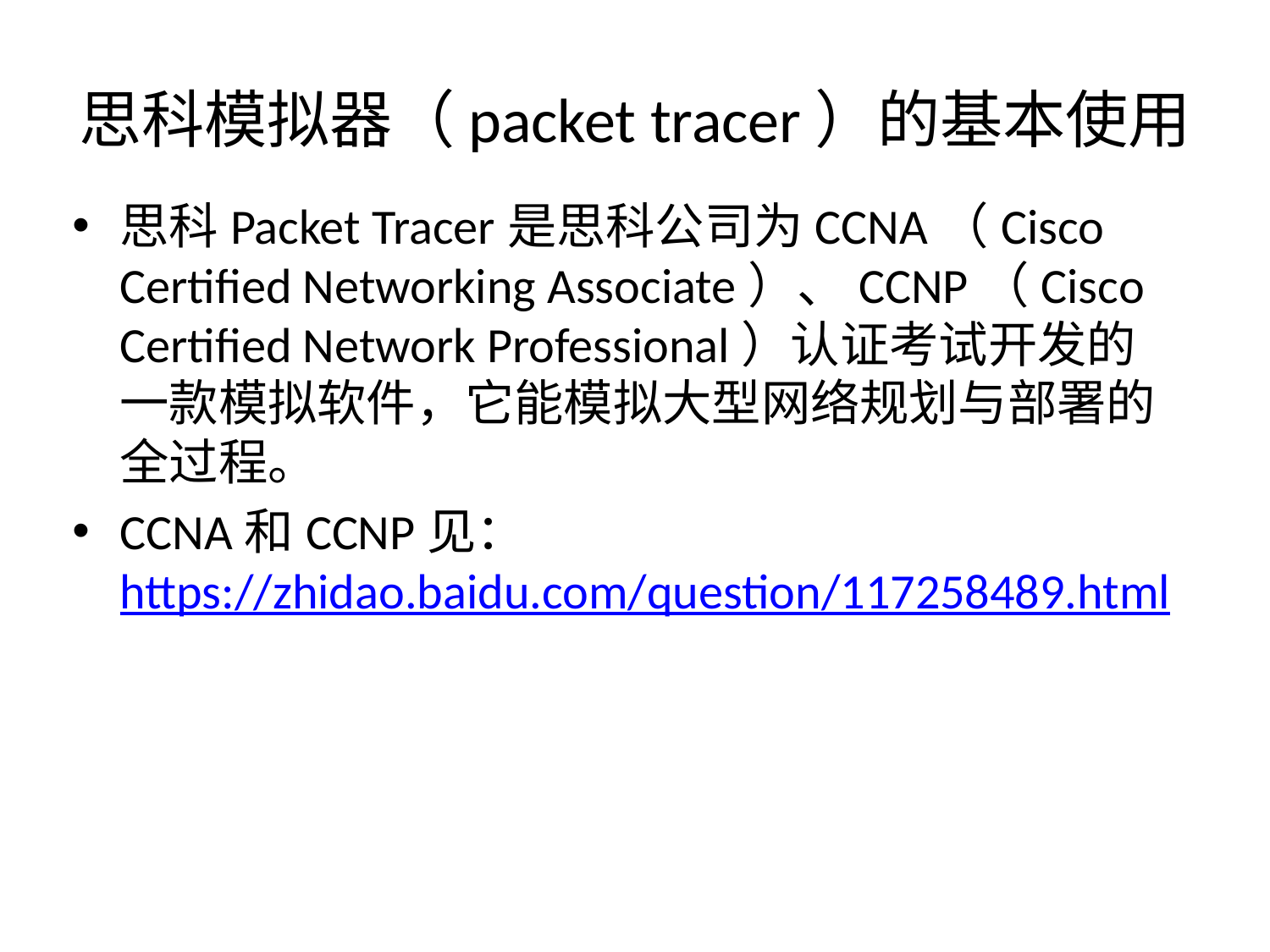

# 思科模拟器（packet tracer）的基本使用
思科Packet Tracer是思科公司为CCNA（Cisco Certified Networking Associate）、CCNP（Cisco Certified Network Professional）认证考试开发的一款模拟软件，它能模拟大型网络规划与部署的全过程。
CCNA和CCNP见：https://zhidao.baidu.com/question/117258489.html